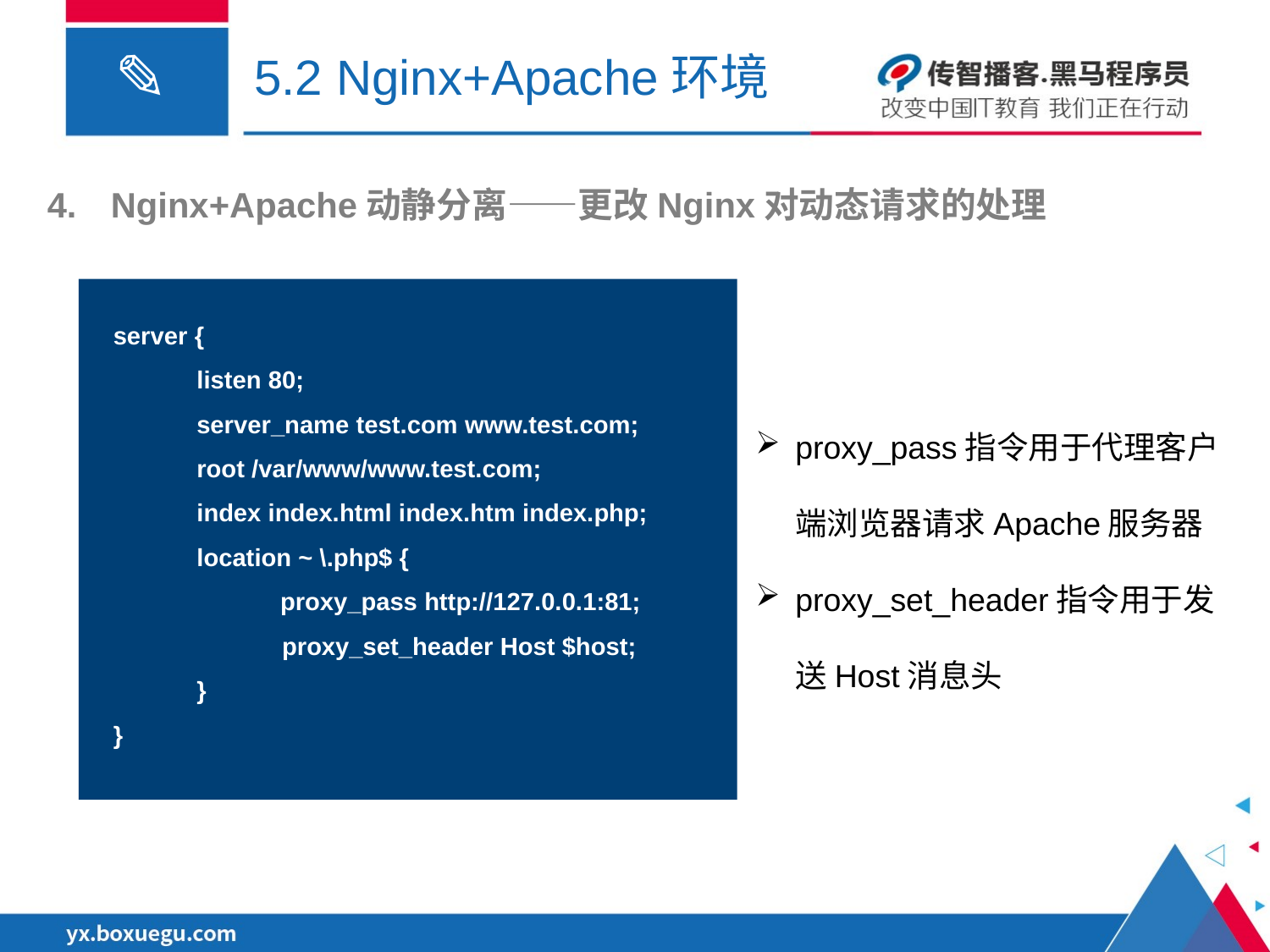

# 5.2 Nginx+Apache环境
Nginx+Apache动静分离——更改Nginx对动态请求的处理

server {
    listen 80;
    server_name test.com www.test.com;
    root /var/www/www.test.com;
    index index.html index.htm index.php;
    location ~ \.php$ {
        proxy_pass http://127.0.0.1:81;
	      proxy_set_header Host $host;
    }
}
proxy_pass指令用于代理客户端浏览器请求Apache服务器
proxy_set_header指令用于发送Host消息头